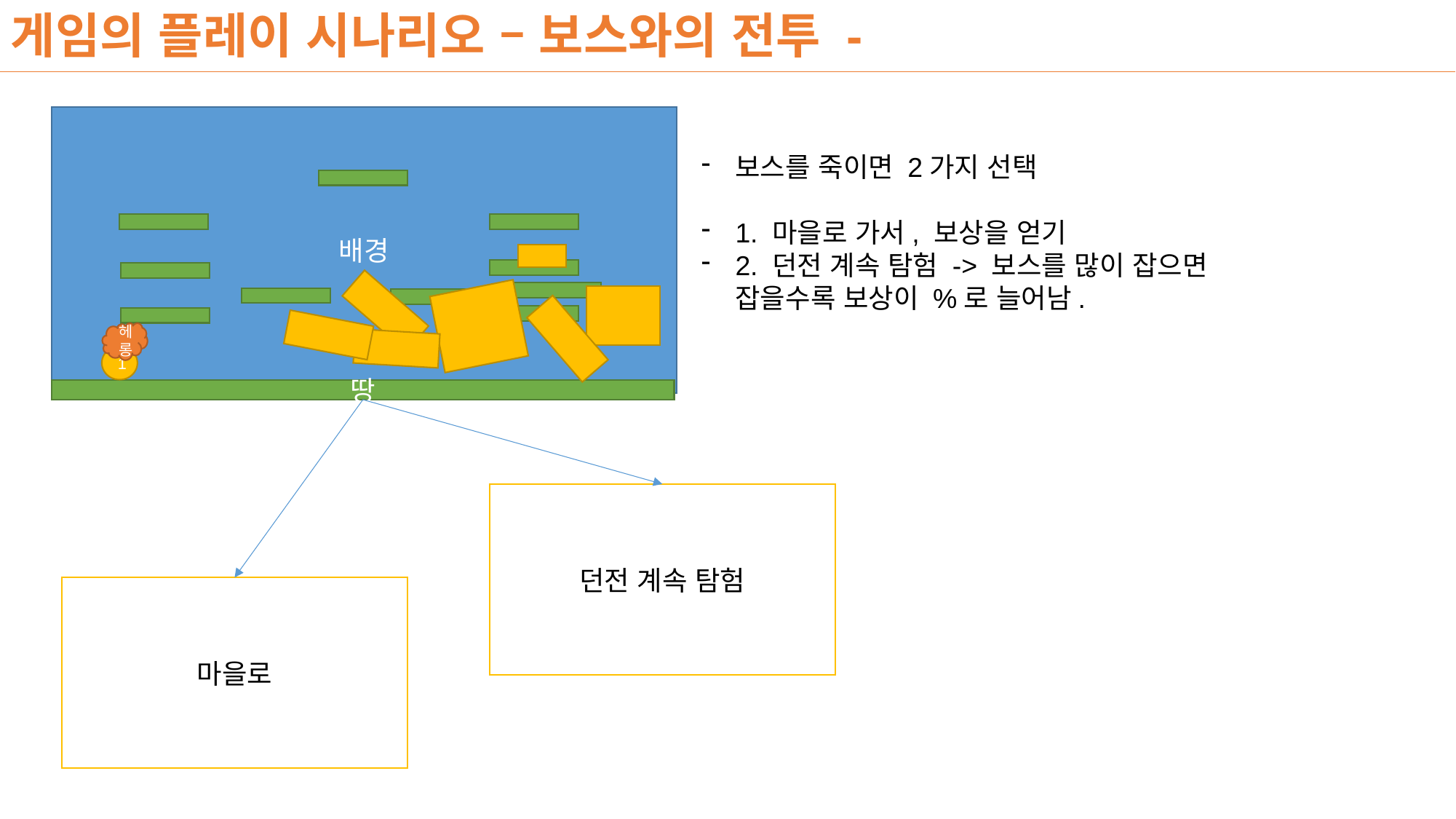

게임의 플레이 시나리오 – 보스와의 전투 -
배경
보스를 죽이면 2가지 선택

1. 마을로 가서, 보상을 얻기
2. 던전 계속 탐험 -> 보스를 많이 잡으면 잡을수록 보상이 %로 늘어남.

헤롱
1
땅
던전 계속 탐험
마을로